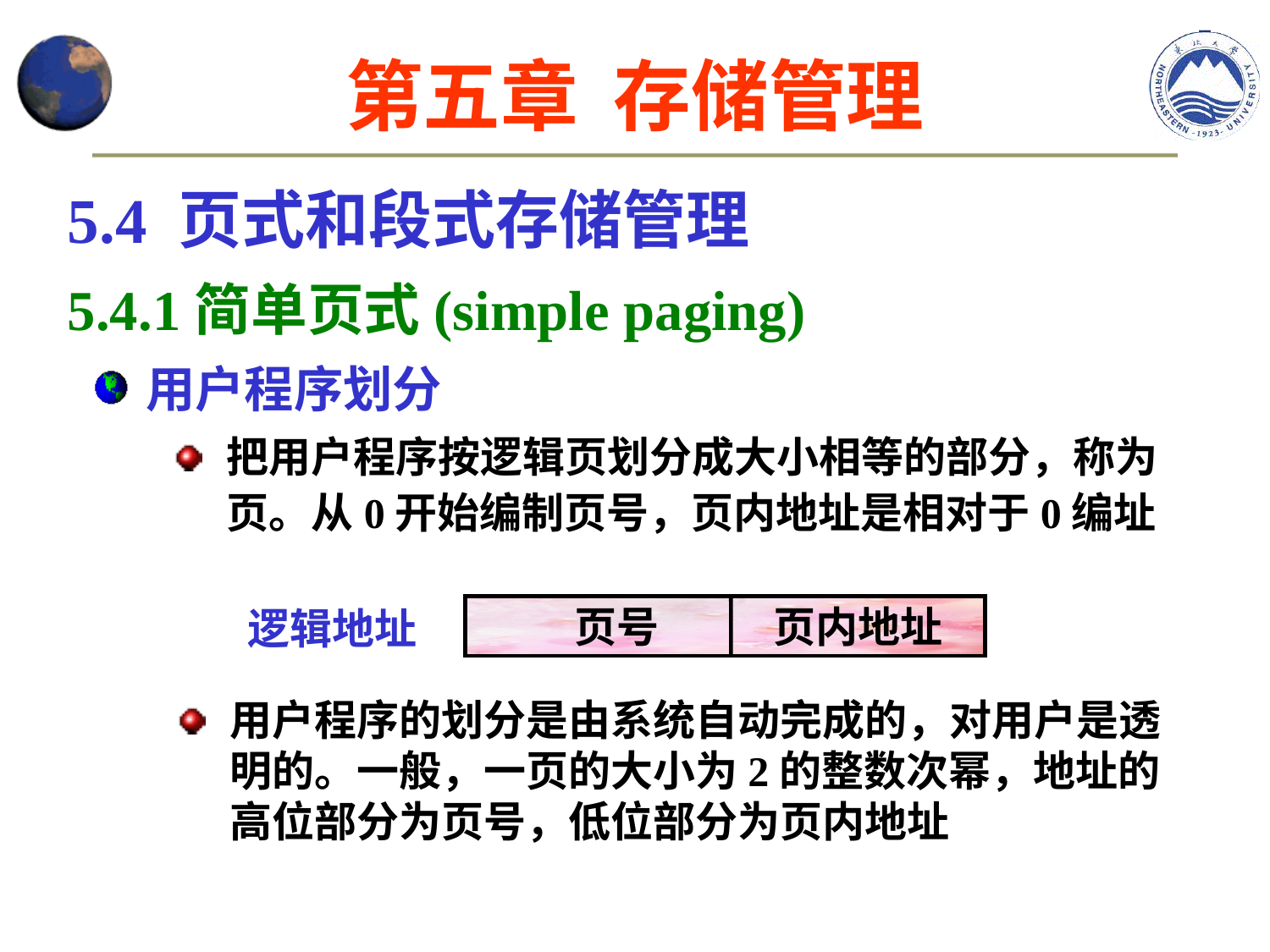

第五章  存储管理
5.4 页式和段式存储管理
5.4.1简单页式(simple paging)
用户程序划分
把用户程序按逻辑页划分成大小相等的部分，称为页。从0开始编制页号，页内地址是相对于0编址
逻辑地址
      页号            页内地址

用户程序的划分是由系统自动完成的，对用户是透明的。一般，一页的大小为2的整数次幂，地址的高位部分为页号，低位部分为页内地址